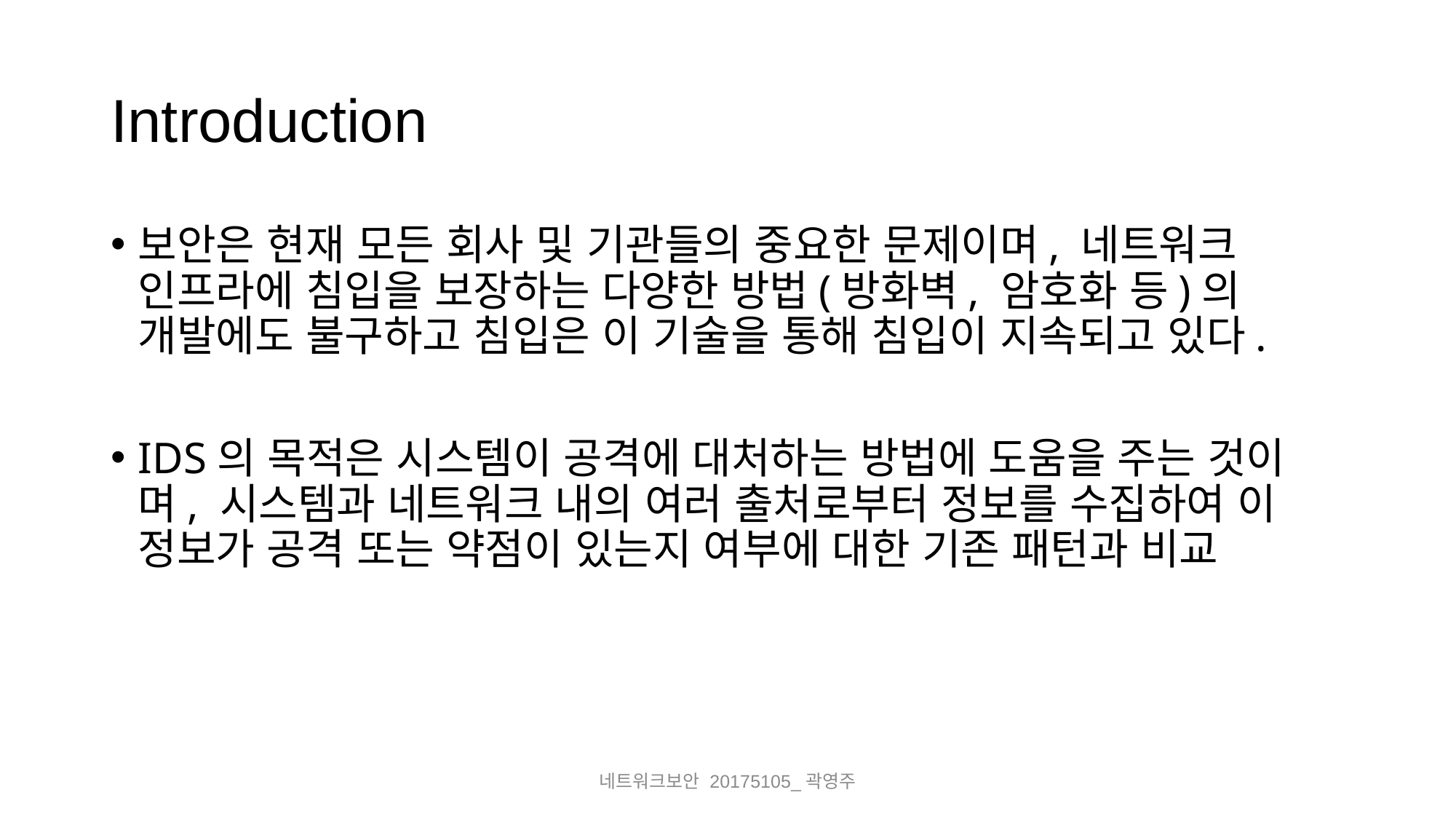

# Introduction
보안은 현재 모든 회사 및 기관들의 중요한 문제이며, 네트워크 인프라에 침입을 보장하는 다양한 방법(방화벽, 암호화 등)의 개발에도 불구하고 침입은 이 기술을 통해 침입이 지속되고 있다.

IDS의 목적은 시스템이 공격에 대처하는 방법에 도움을 주는 것이며, 시스템과 네트워크 내의 여러 출처로부터 정보를 수집하여 이 정보가 공격 또는 약점이 있는지 여부에 대한 기존 패턴과 비교
네트워크보안 20175105_곽영주